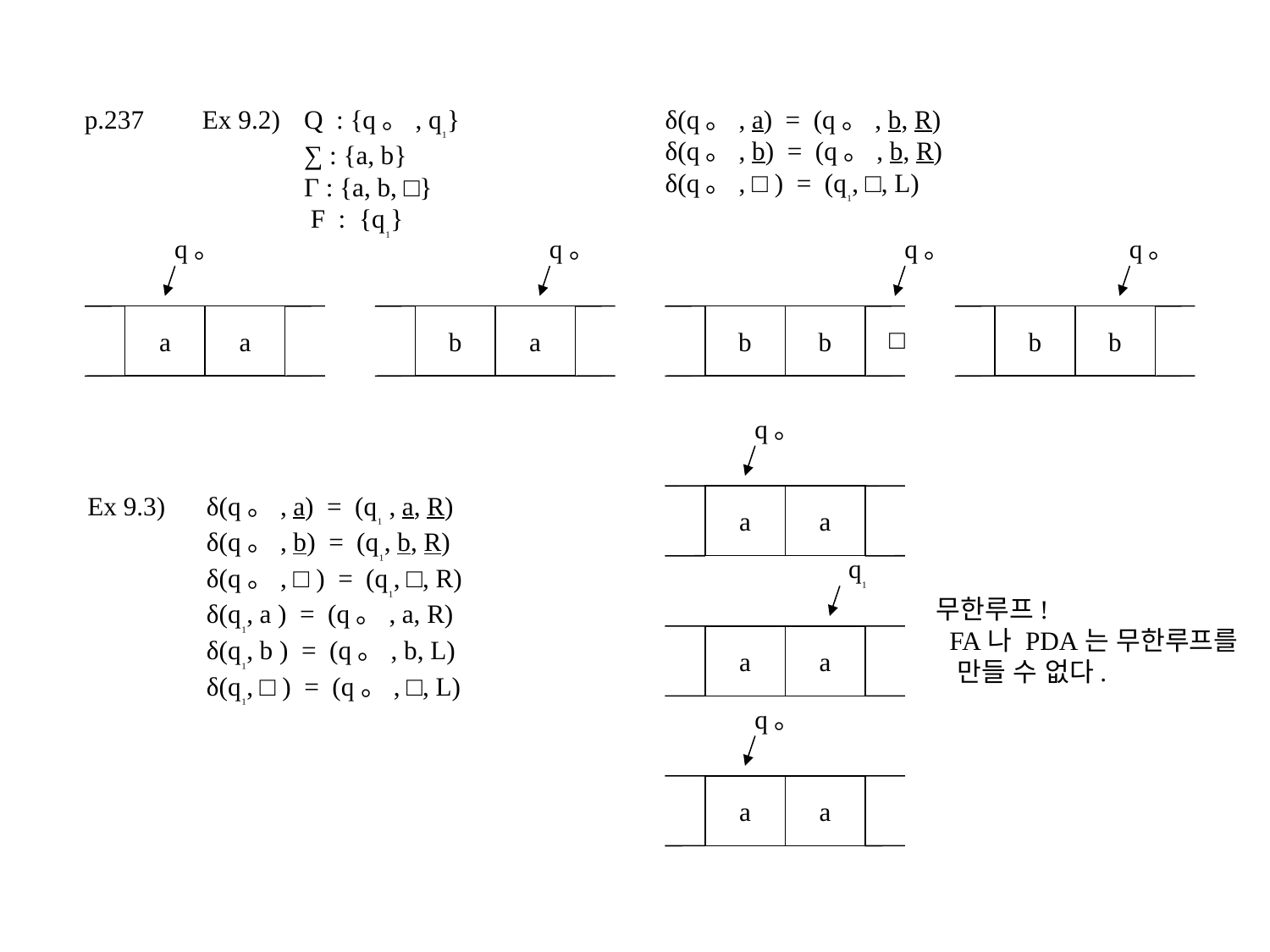

p.237
Ex 9.2)
Q  : {q。, q₁}
∑ : {a, b}
Γ : {a, b, □}
 F  :  {q₁}
δ(q。, a)  =  (q。, b, R)
δ(q。, b)  =  (q。, b, R)
δ(q。, □ )  =  (q₁, □, L)
q。

a
a

q。

b
a

q。

b
b

□

q。

b
b

q。

a
a

Ex 9.3)
δ(q。, a)  =  (q₁ , a, R)
δ(q。, b)  =  (q₁, b, R)
δ(q。, □ )  =  (q₁, □, R)
δ(q₁, a )  =  (q。, a, R)
δ(q₁, b )  =  (q。, b, L)
δ(q₁, □ )  =  (q。, □, L)
q₁

a
a

무한루프!
  FA나 PDA는 무한루프를
  만들 수 없다.
q。

a
a